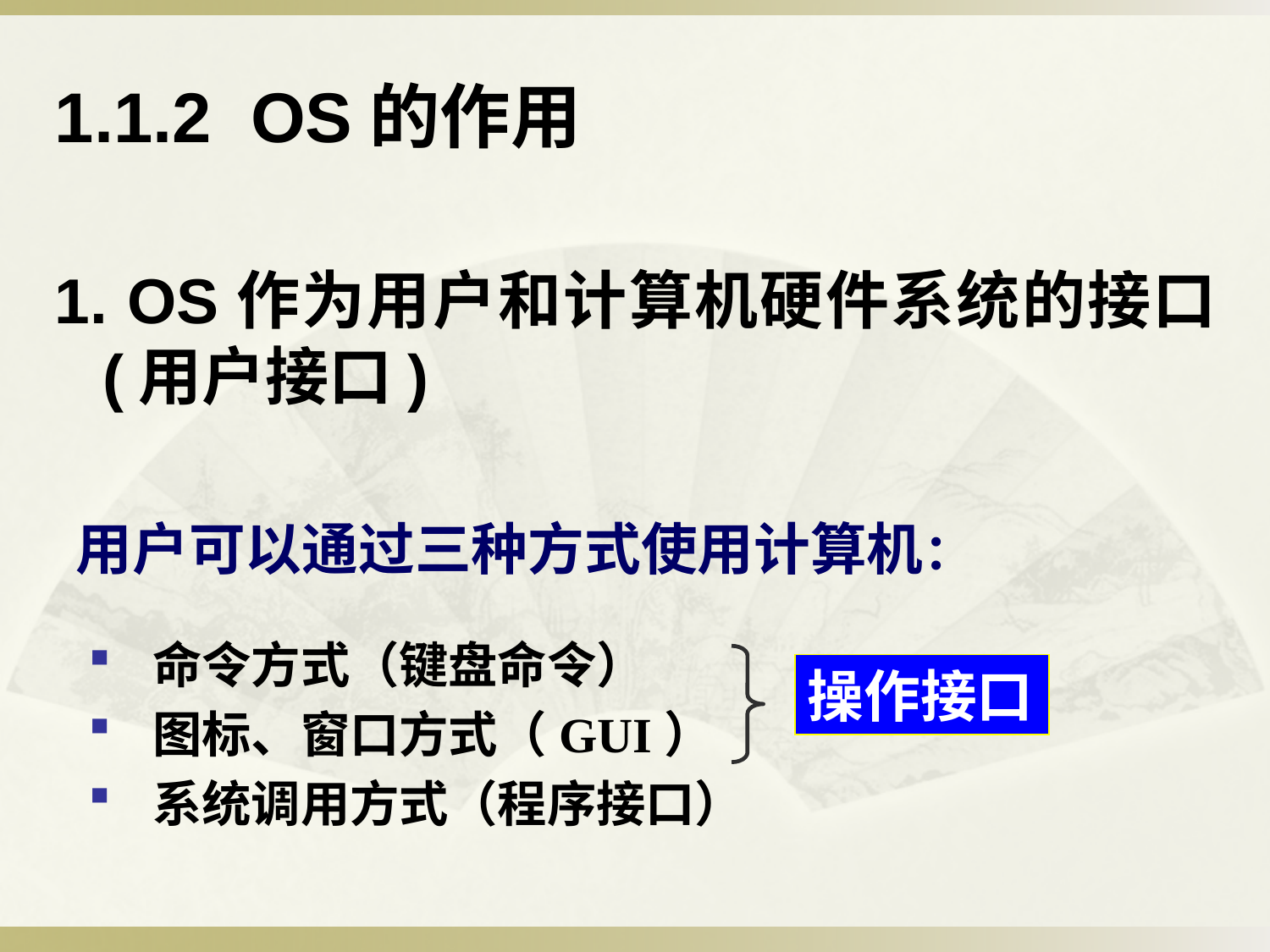

1.1.2  OS的作用
1. OS作为用户和计算机硬件系统的接口(用户接口)

用户可以通过三种方式使用计算机：
  命令方式（键盘命令）
  图标、窗口方式（GUI）
  系统调用方式（程序接口）

操作接口
12